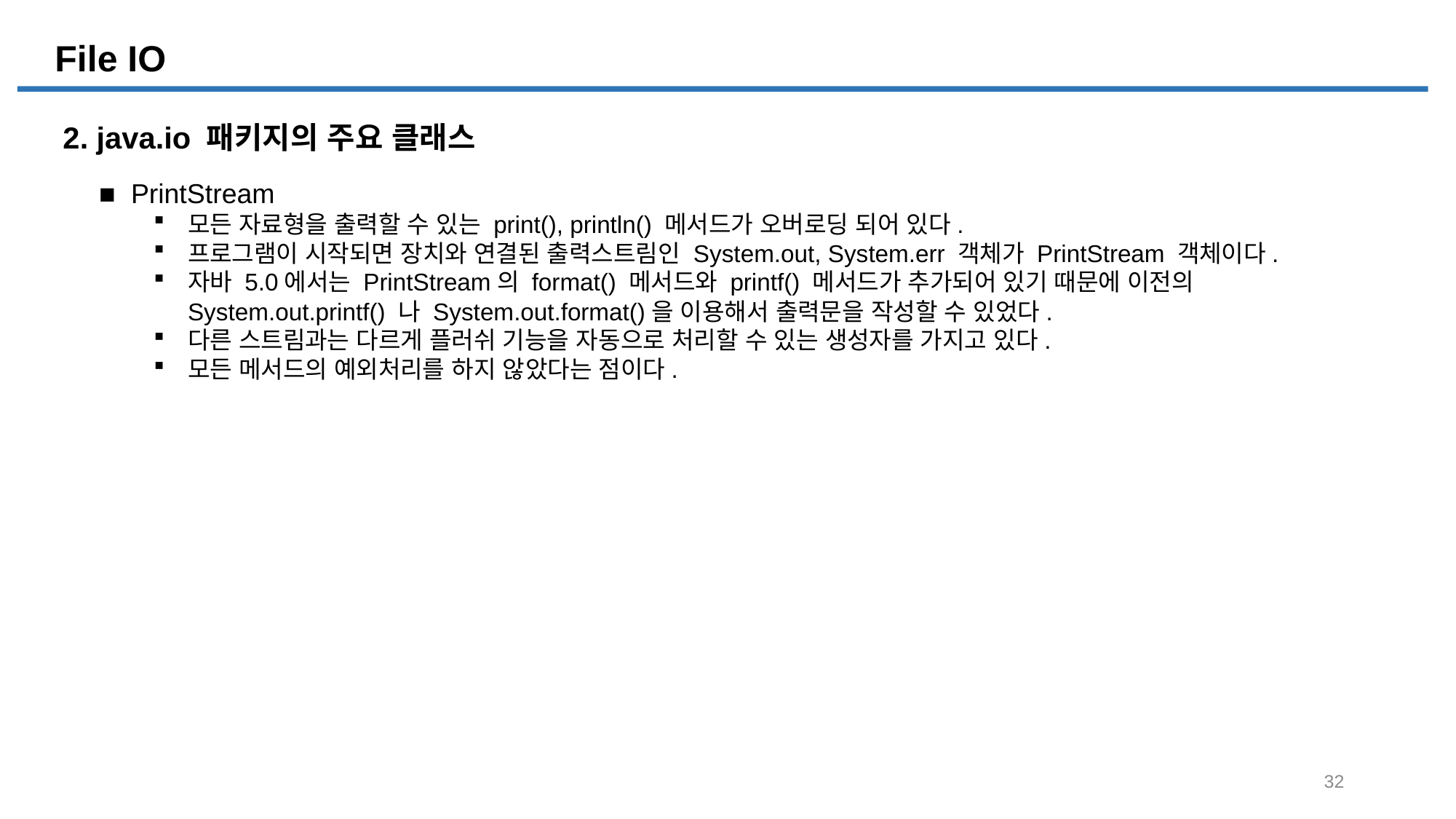

File IO

File IO
2. java.io 패키지의 주요 클래스
■  PrintStream
모든 자료형을 출력할 수 있는 print(), println() 메서드가 오버로딩 되어 있다.
프로그램이 시작되면 장치와 연결된 출력스트림인 System.out, System.err 객체가 PrintStream 객체이다.
자바 5.0에서는 PrintStream의 format() 메서드와 printf() 메서드가 추가되어 있기 때문에 이전의 System.out.printf() 나 System.out.format()을 이용해서 출력문을 작성할 수 있었다.
다른 스트림과는 다르게 플러쉬 기능을 자동으로 처리할 수 있는 생성자를 가지고 있다.
모든 메서드의 예외처리를 하지 않았다는 점이다.

32